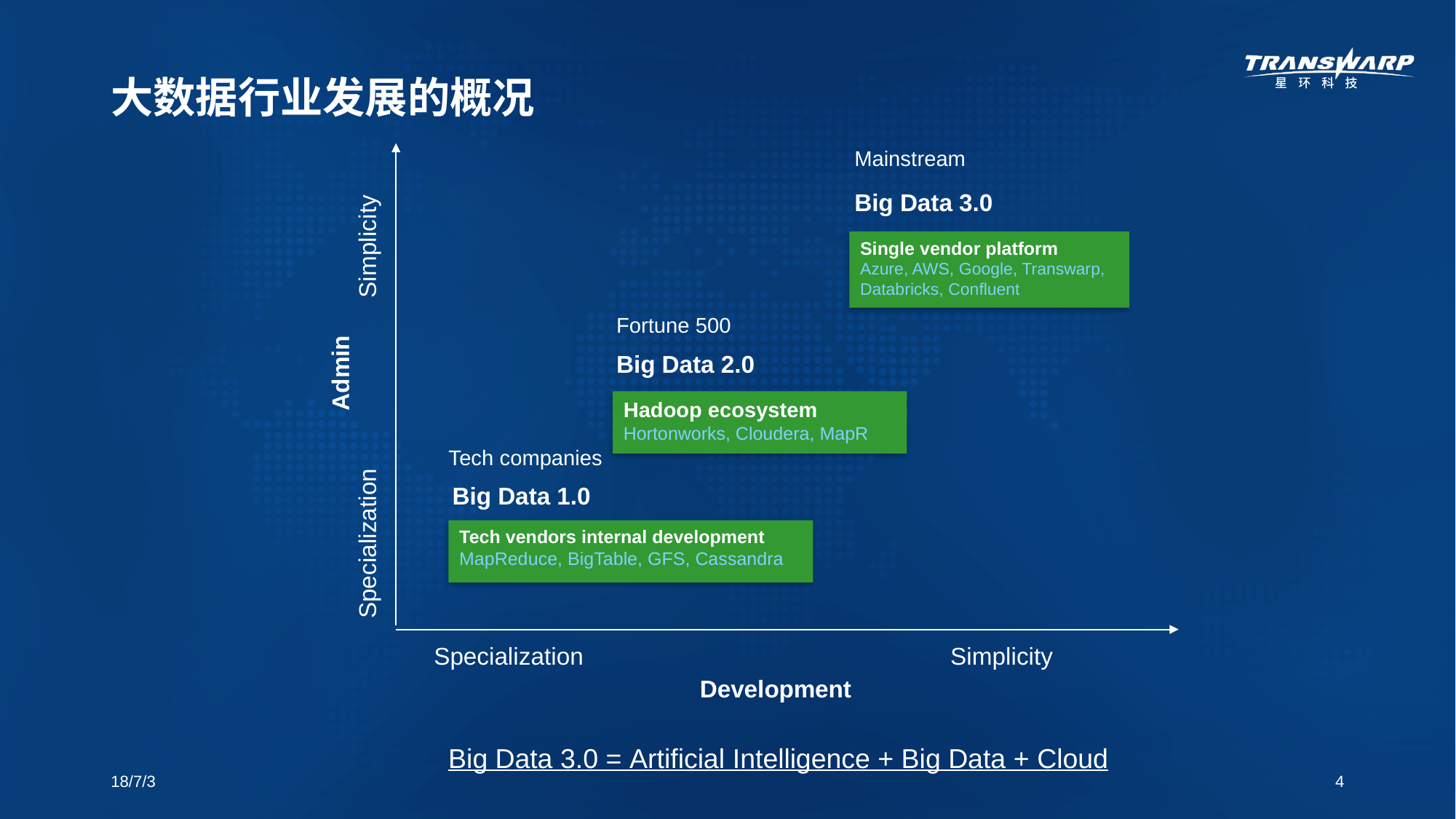

# 大数据行业发展的概况
Mainstream
Big Data 3.0
Simplicity
Single vendor platform
Azure, AWS, Google, Transwarp, Databricks, Confluent
Fortune 500
Big Data 2.0
Admin
Hadoop ecosystem
Hortonworks, Cloudera, MapR
Tech companies
Big Data 1.0
Tech vendors internal development
MapReduce, BigTable, GFS, Cassandra
Specialization
Simplicity
Specialization
Development
Big Data 3.0 = Artificial Intelligence + Big Data + Cloud
18/7/3
4